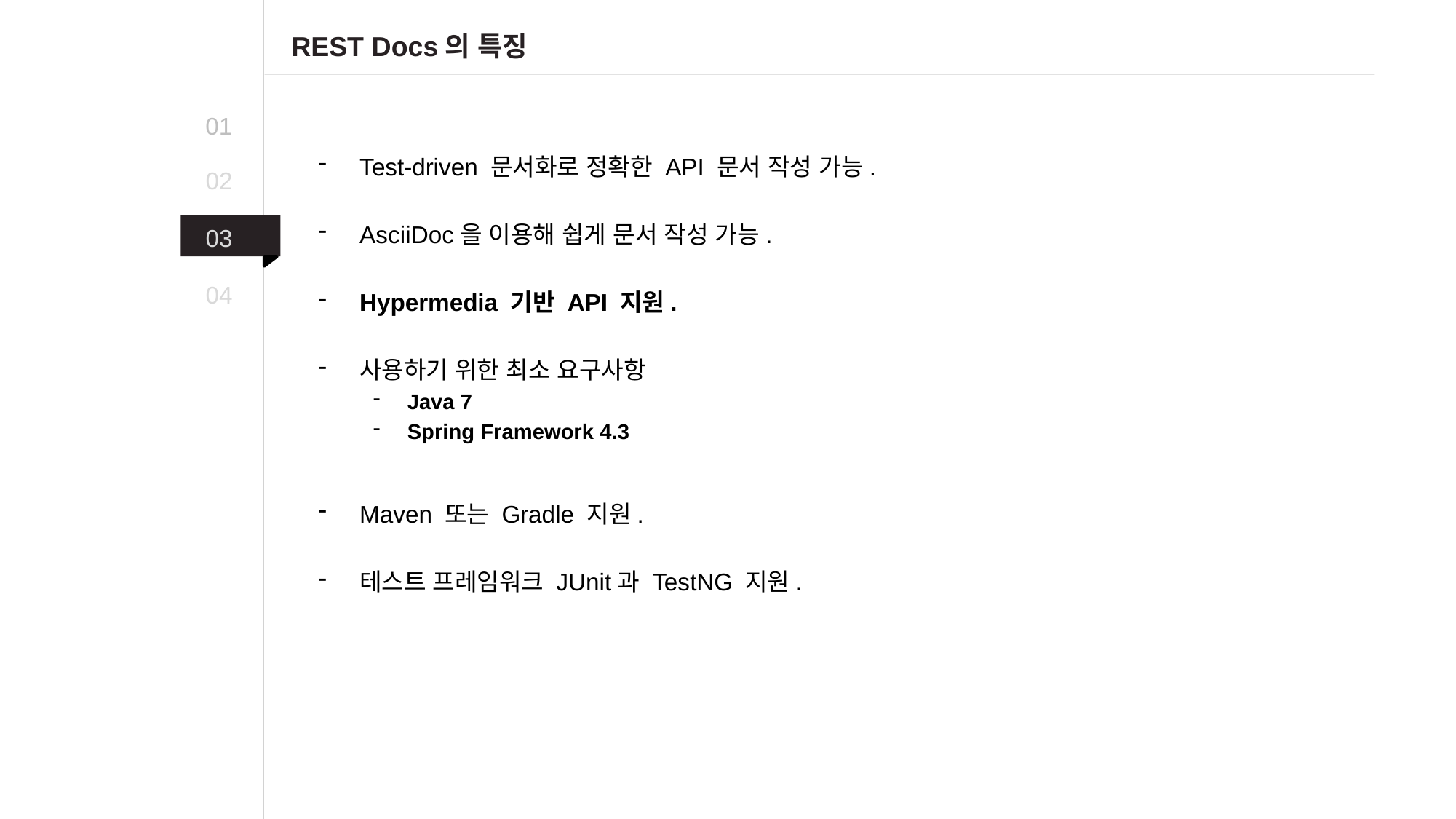

REST Docs의 특징
01
Test-driven 문서화로 정확한 API 문서 작성 가능.

AsciiDoc을 이용해 쉽게 문서 작성 가능.

Hypermedia 기반 API 지원.

사용하기 위한 최소 요구사항
Java 7
Spring Framework 4.3

Maven 또는 Gradle 지원.

테스트 프레임워크 JUnit과 TestNG 지원.
02

03

04